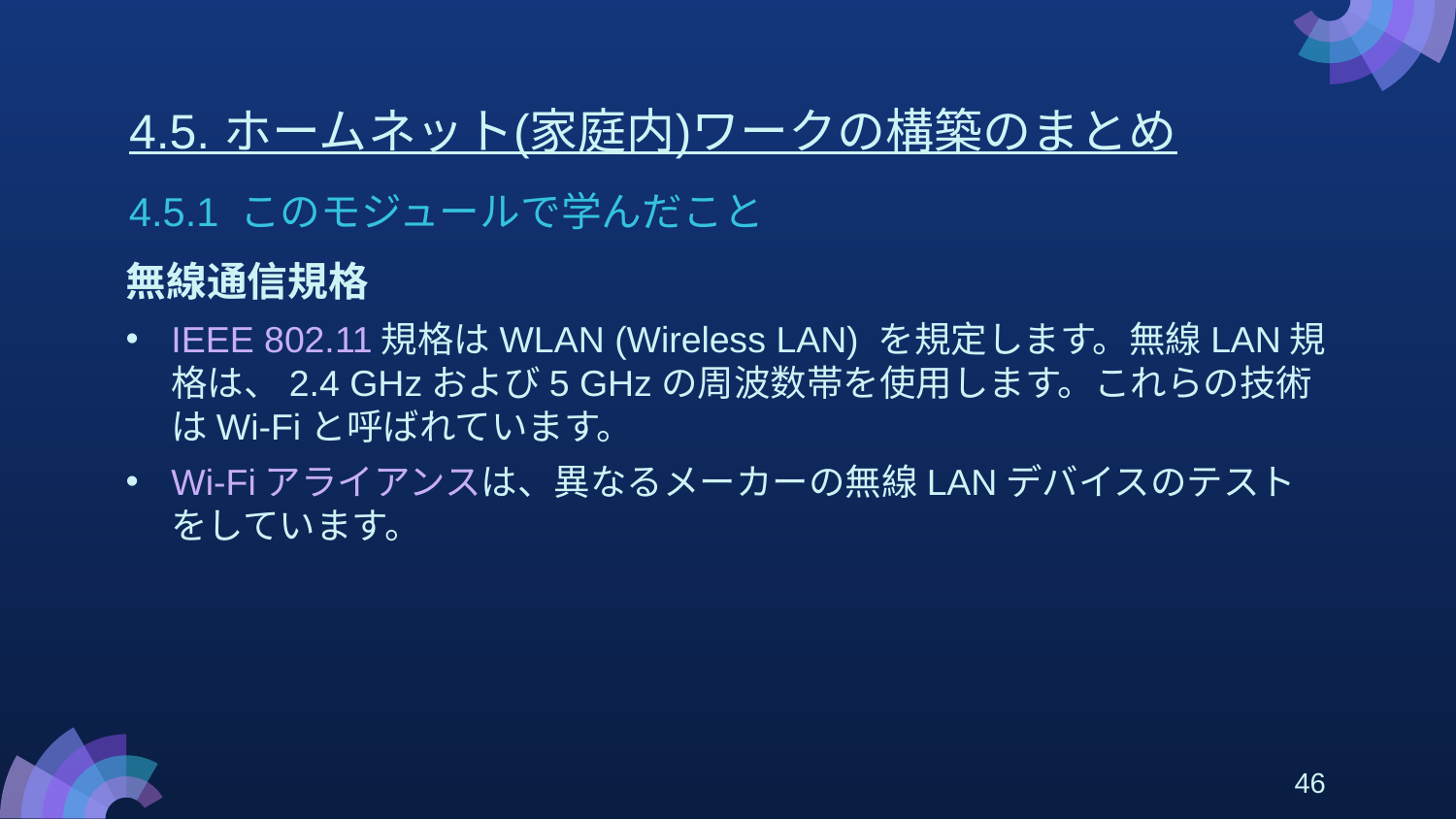

# 4.5. ホームネット(家庭内)ワークの構築のまとめ
4.5.1 このモジュールで学んだこと
無線通信規格
IEEE 802.11規格はWLAN (Wireless LAN) を規定します。無線LAN規格は、2.4 GHzおよび5 GHzの周波数帯を使用します。これらの技術はWi-Fiと呼ばれています。
Wi-Fiアライアンスは、異なるメーカーの無線LANデバイスのテストをしています。
46